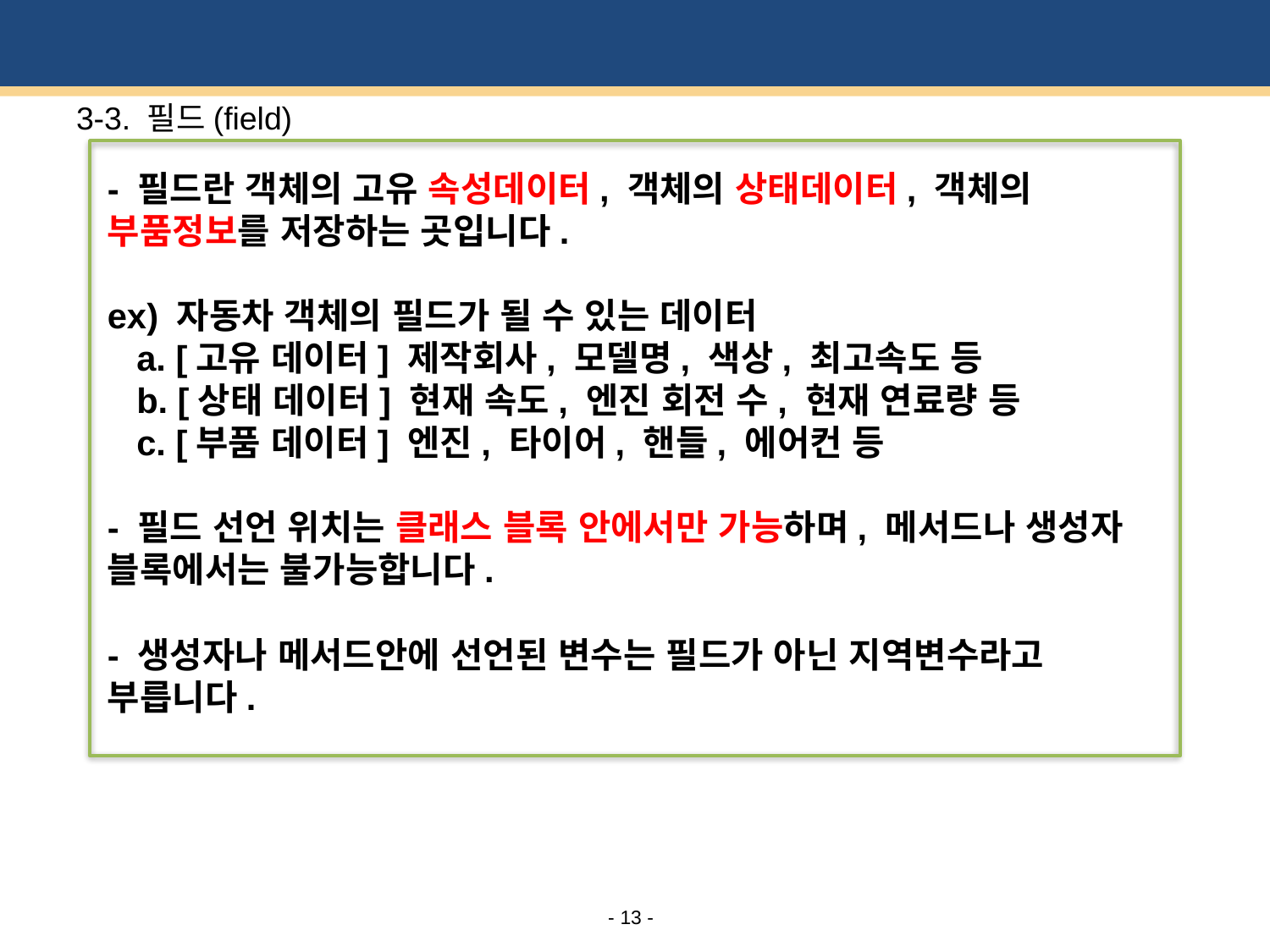

# 3-3. 필드(field)

- 필드란 객체의 고유 속성데이터, 객체의 상태데이터, 객체의 부품정보를 저장하는 곳입니다.

ex) 자동차 객체의 필드가 될 수 있는 데이터
   a. [고유 데이터] 제작회사, 모델명, 색상, 최고속도 등
   b. [상태 데이터] 현재 속도, 엔진 회전 수, 현재 연료량 등
   c. [부품 데이터] 엔진, 타이어, 핸들, 에어컨 등

- 필드 선언 위치는 클래스 블록 안에서만 가능하며, 메서드나 생성자 블록에서는 불가능합니다.

- 생성자나 메서드안에 선언된 변수는 필드가 아닌 지역변수라고 부릅니다.